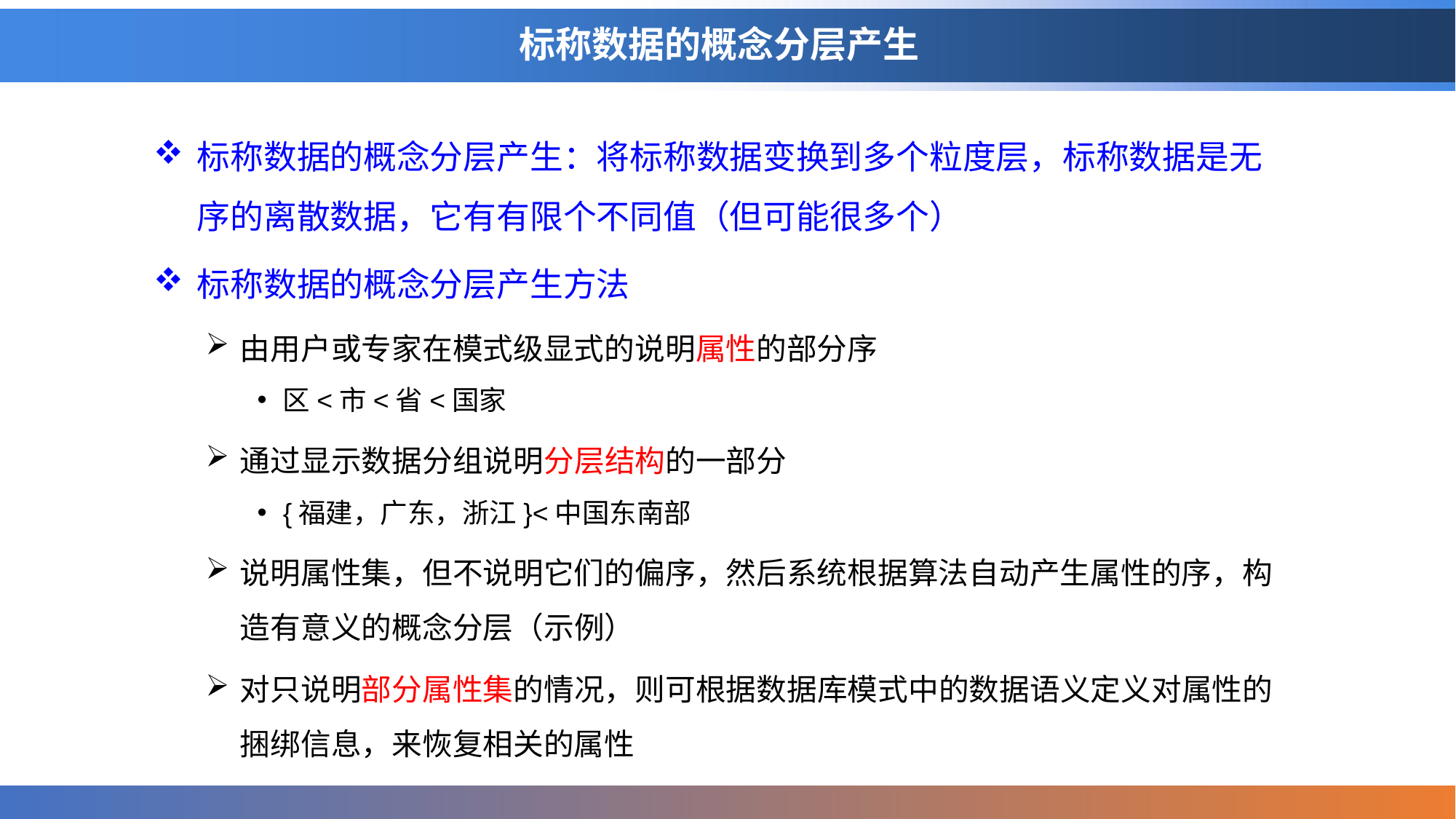

# 标称数据的概念分层产生
标称数据的概念分层产生：将标称数据变换到多个粒度层，标称数据是无序的离散数据，它有有限个不同值（但可能很多个）
标称数据的概念分层产生方法
由用户或专家在模式级显式的说明属性的部分序
区<市<省<国家
通过显示数据分组说明分层结构的一部分
{福建，广东，浙江}<中国东南部
说明属性集，但不说明它们的偏序，然后系统根据算法自动产生属性的序，构造有意义的概念分层（示例）
对只说明部分属性集的情况，则可根据数据库模式中的数据语义定义对属性的捆绑信息，来恢复相关的属性